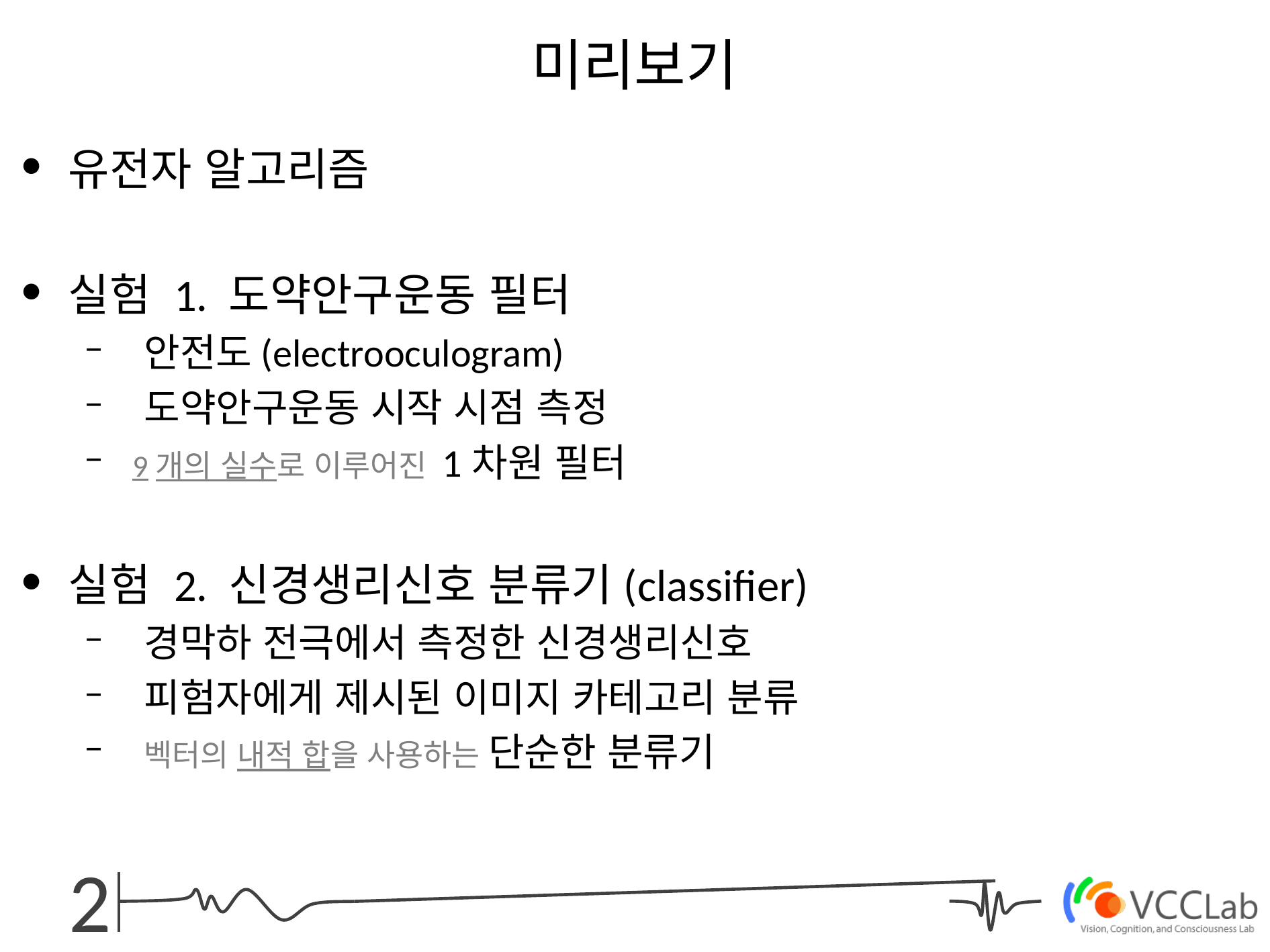

# 미리보기
유전자 알고리즘

실험 1. 도약안구운동 필터
 안전도(electrooculogram)
 도약안구운동 시작 시점 측정
 9개의 실수로 이루어진 1차원 필터

실험 2. 신경생리신호 분류기(classifier)
 경막하 전극에서 측정한 신경생리신호
 피험자에게 제시된 이미지 카테고리 분류
 벡터의 내적 합을 사용하는 단순한 분류기